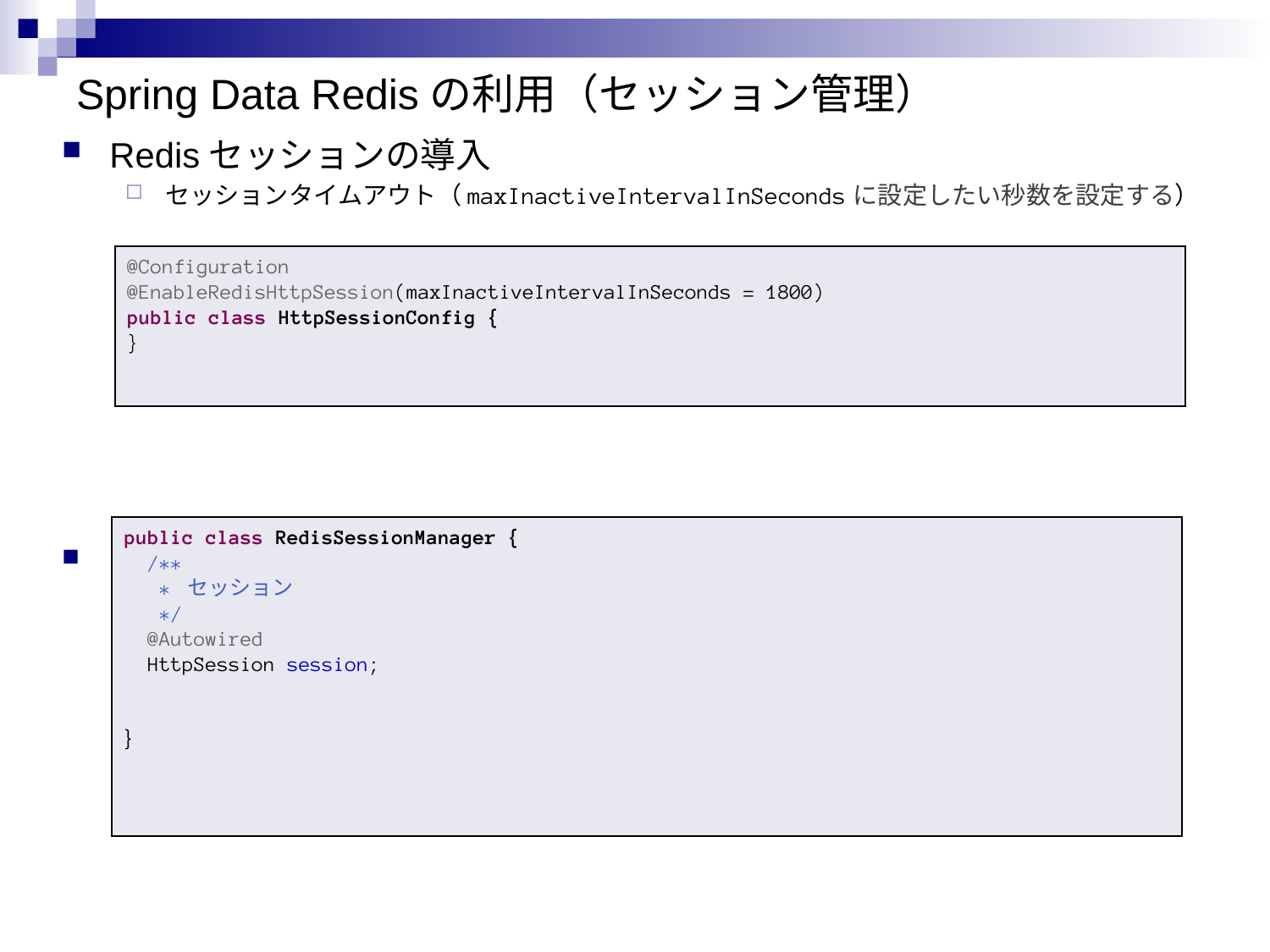

# Spring Data Redisの利用（セッション管理）
Redisセッションの導入
セッションタイムアウト（maxInactiveIntervalInSecondsに設定したい秒数を設定する）

セッションの取得と利用
@Configuration
@EnableRedisHttpSession(maxInactiveIntervalInSeconds = 1800)
public class HttpSessionConfig {
}
public class RedisSessionManager {
  /**
   * セッション
   */
  @Autowired
  HttpSession session;

｝